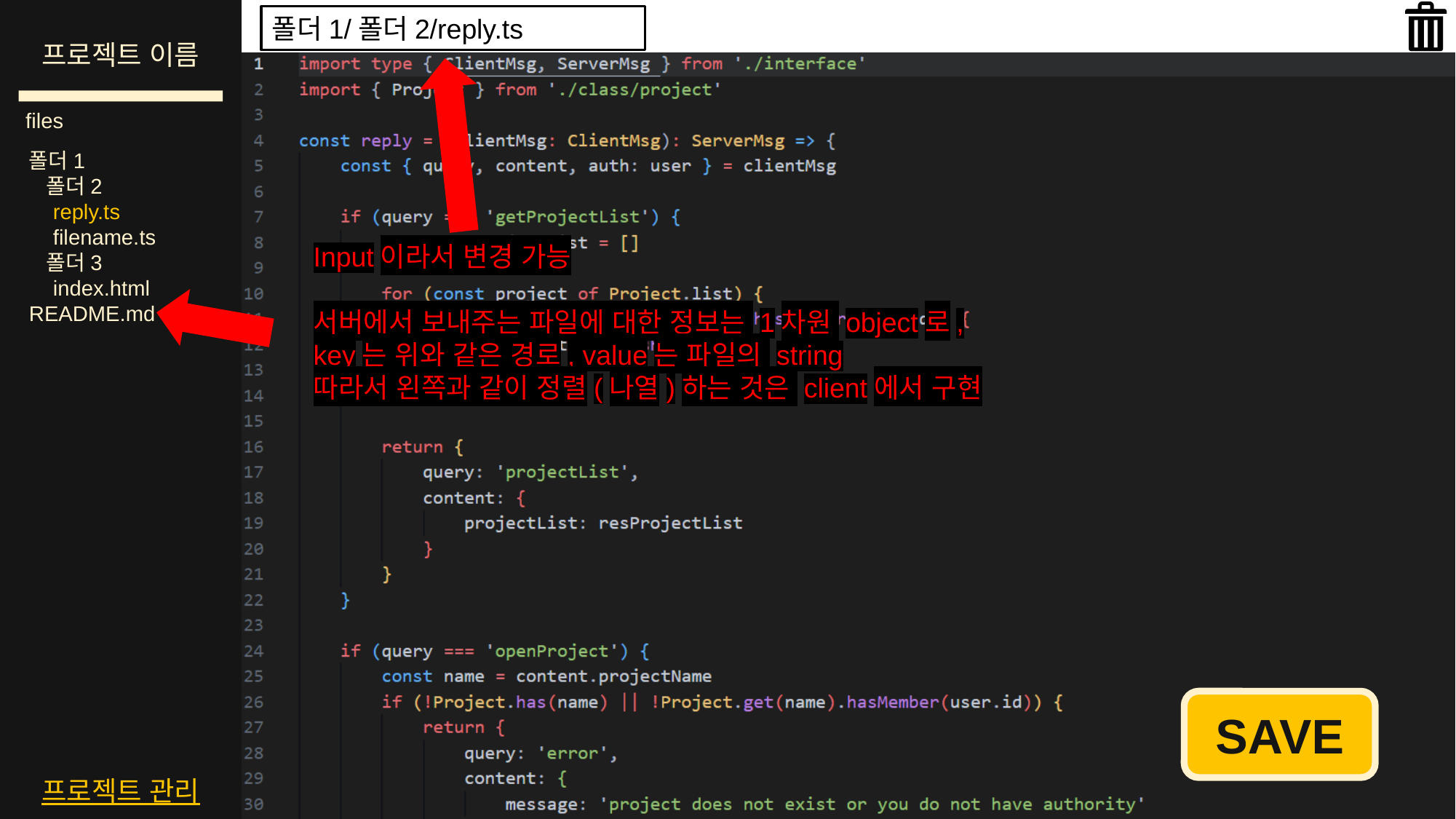

Input이라서 변경 가능

서버에서 보내주는 파일에 대한 정보는 1차원 object로,
key는 위와 같은 경로, value는 파일의 string
따라서 왼쪽과 같이 정렬(나열)하는 것은 client에서 구현